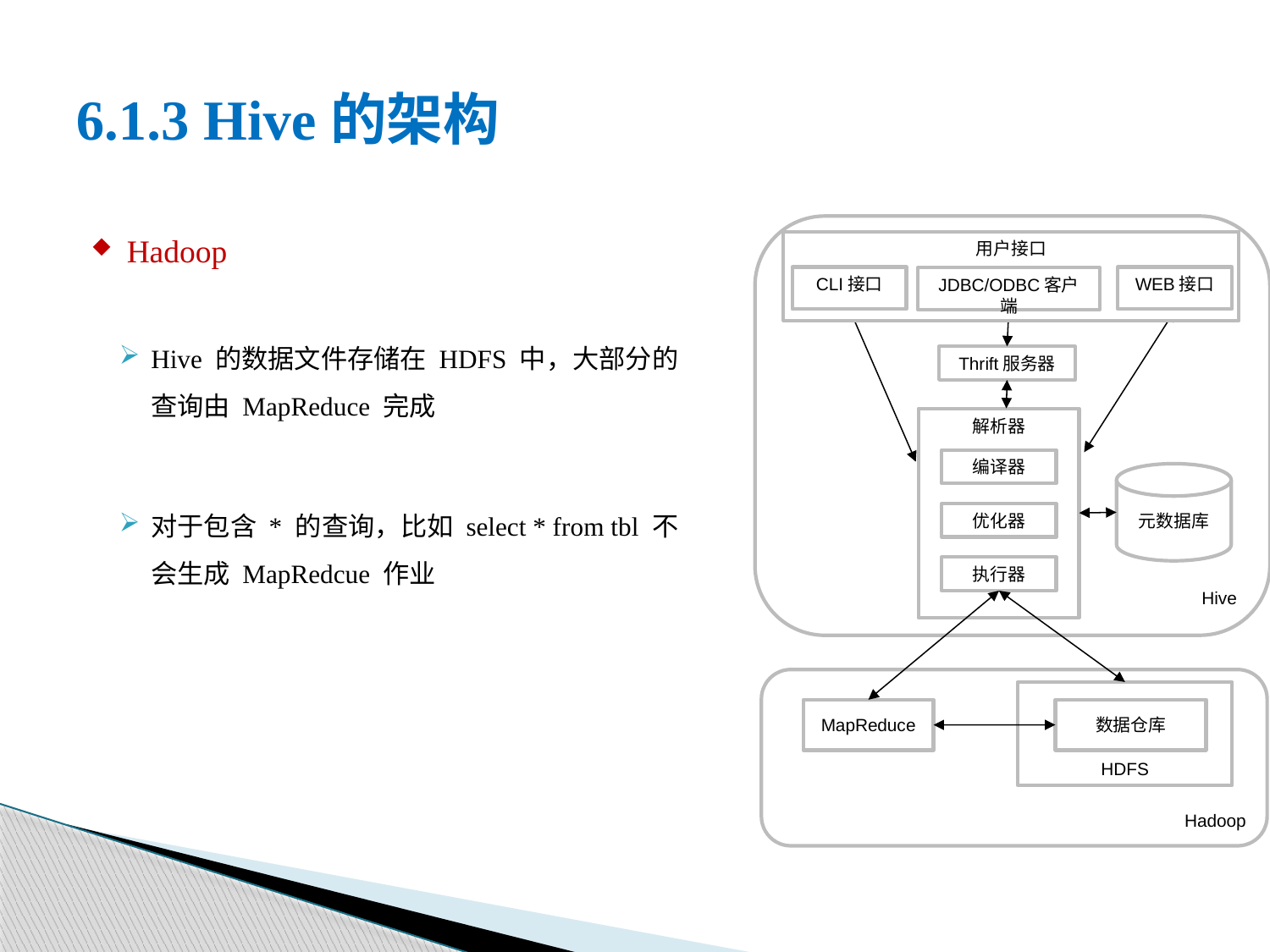

# 6.1.3 Hive的架构
Hadoop

Hive 的数据文件存储在 HDFS 中，大部分的查询由 MapReduce 完成

对于包含 * 的查询，比如 select * from tbl 不会生成 MapRedcue 作业

Hive
用户接口
CLI接口
WEB接口
JDBC/ODBC客户端

Thrift服务器

解析器
编译器
优化器
执行器
元数据库

Hadoop
HDFS
数据仓库
MapReduce